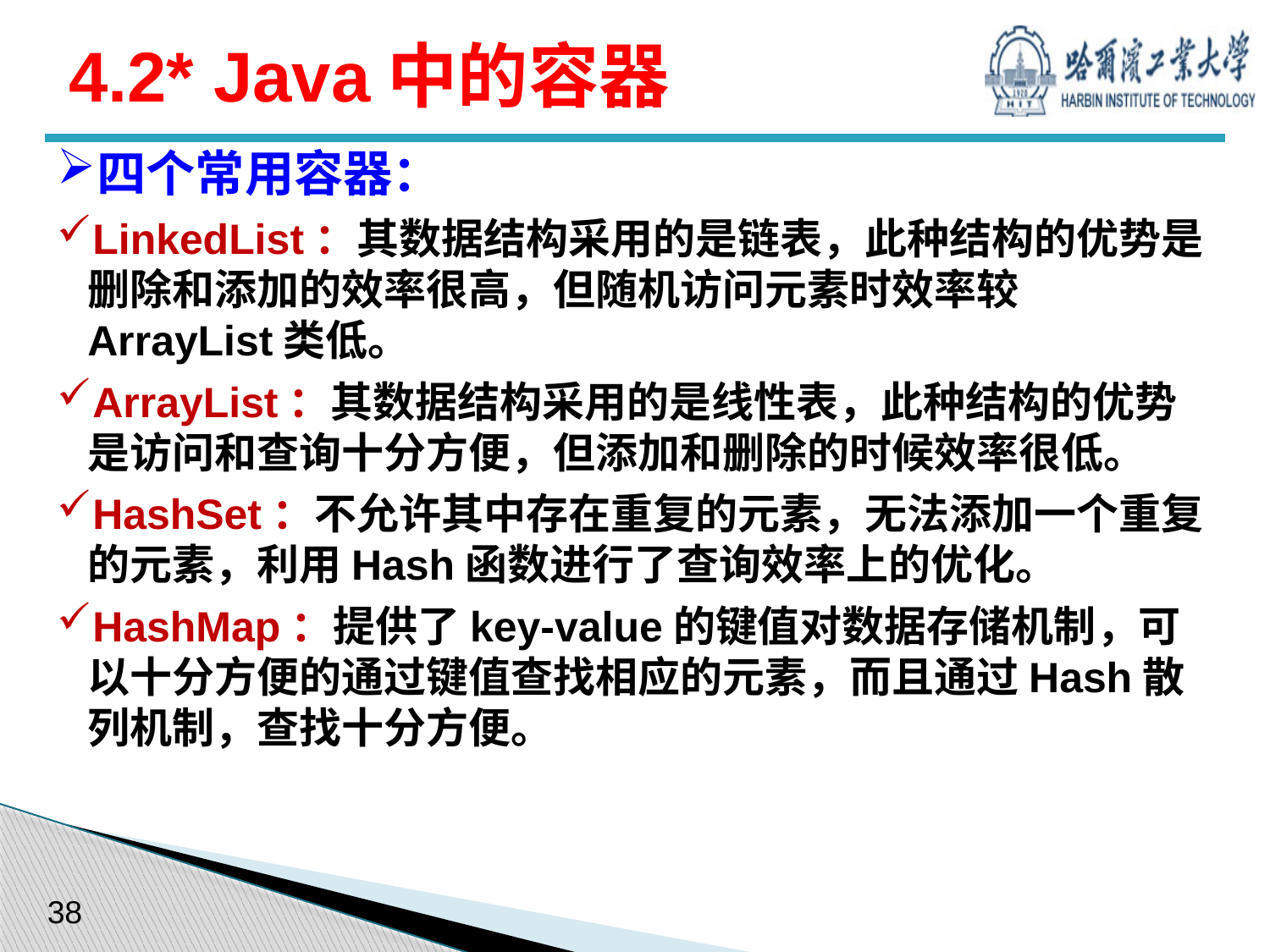

# 4.2* Java中的容器
四个常用容器：
LinkedList：其数据结构采用的是链表，此种结构的优势是删除和添加的效率很高，但随机访问元素时效率较ArrayList类低。
ArrayList：其数据结构采用的是线性表，此种结构的优势是访问和查询十分方便，但添加和删除的时候效率很低。
HashSet：不允许其中存在重复的元素，无法添加一个重复的元素，利用Hash函数进行了查询效率上的优化。
HashMap：提供了key-value的键值对数据存储机制，可以十分方便的通过键值查找相应的元素，而且通过Hash散列机制，查找十分方便。